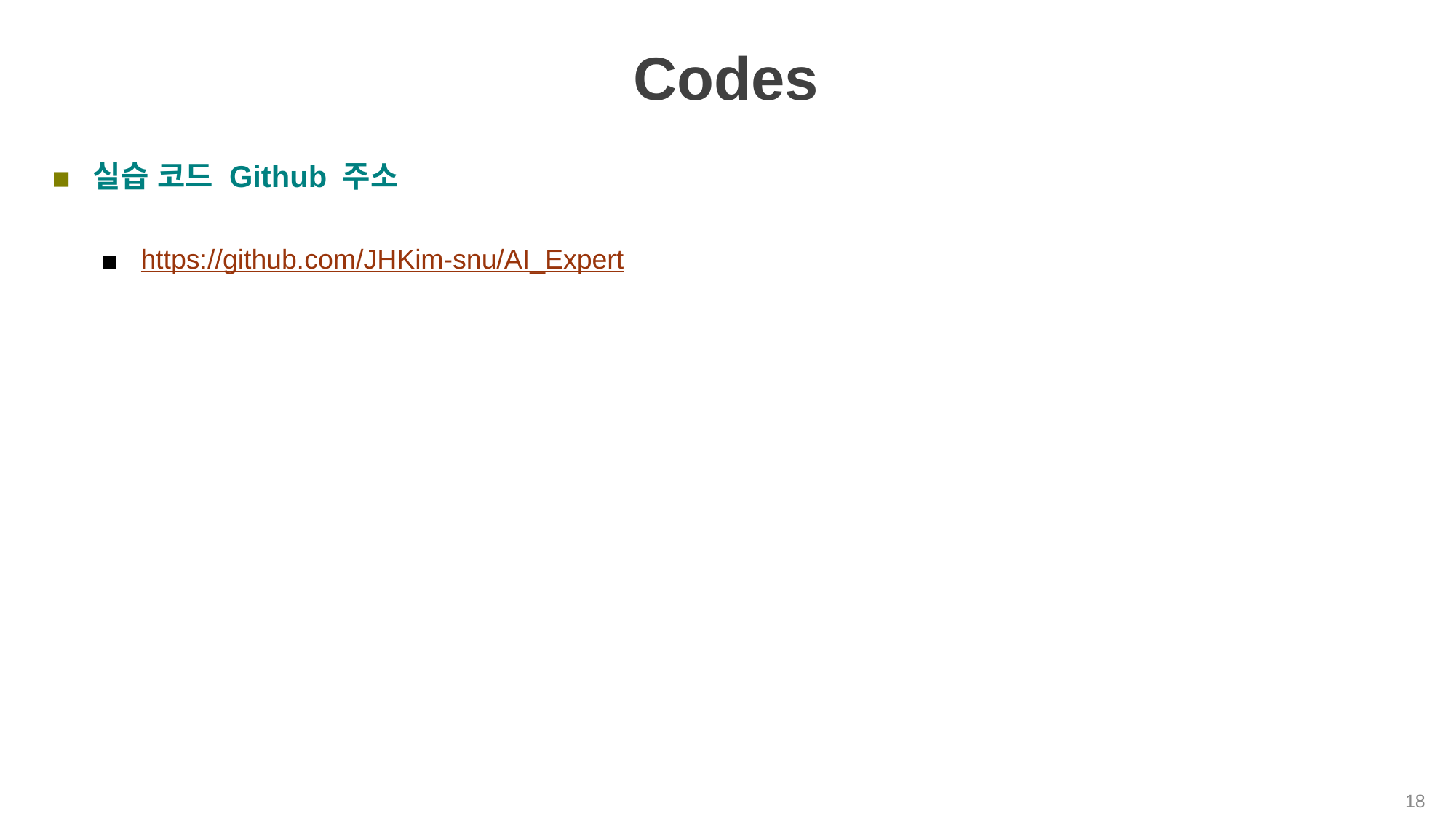

# Codes
실습 코드 Github 주소

https://github.com/JHKim-snu/AI_Expert
18